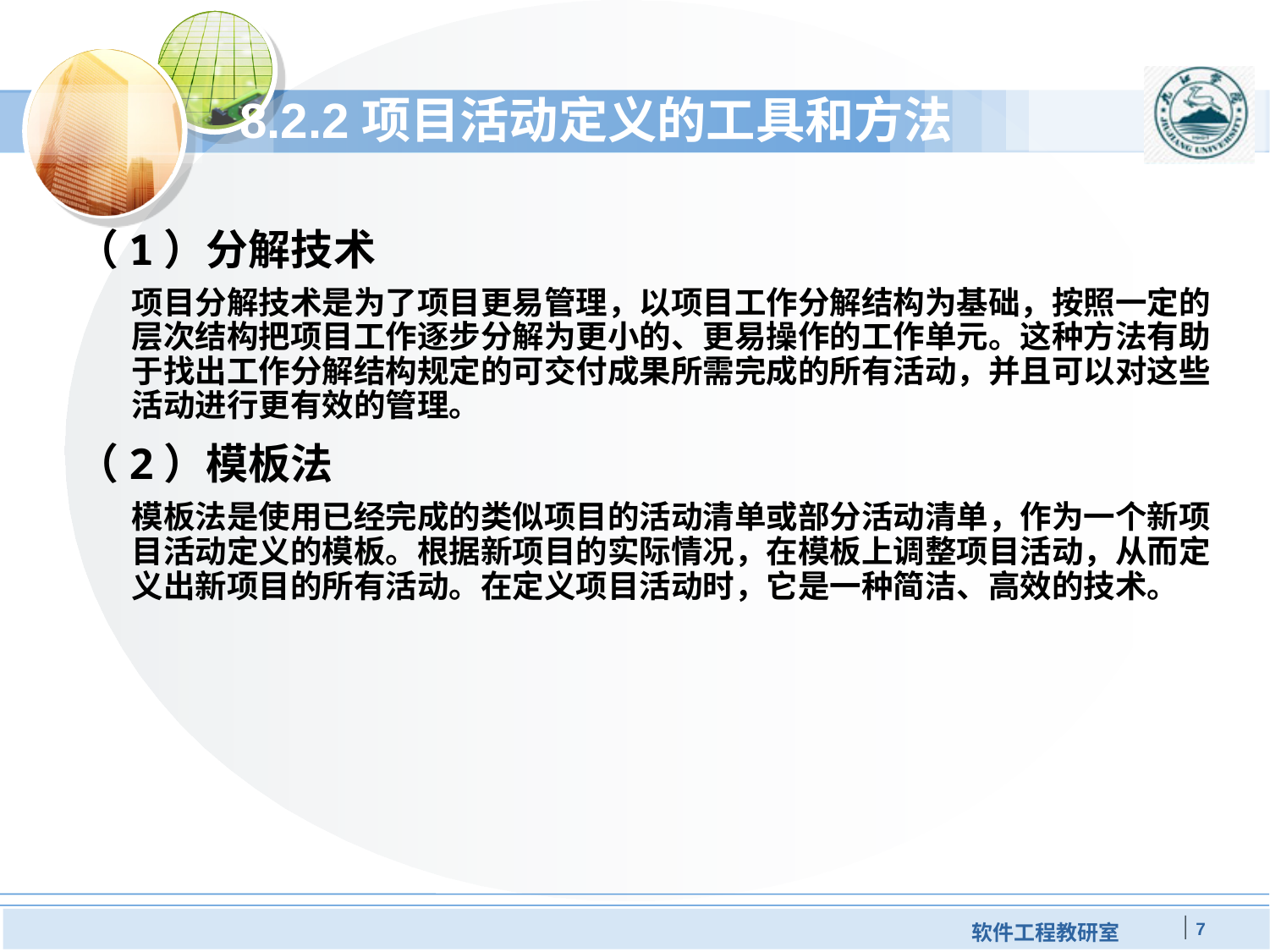

# 8.2.2项目活动定义的工具和方法
（1）分解技术
项目分解技术是为了项目更易管理，以项目工作分解结构为基础，按照一定的层次结构把项目工作逐步分解为更小的、更易操作的工作单元。这种方法有助于找出工作分解结构规定的可交付成果所需完成的所有活动，并且可以对这些活动进行更有效的管理。
（2）模板法
模板法是使用已经完成的类似项目的活动清单或部分活动清单，作为一个新项目活动定义的模板。根据新项目的实际情况，在模板上调整项目活动，从而定义出新项目的所有活动。在定义项目活动时，它是一种简洁、高效的技术。